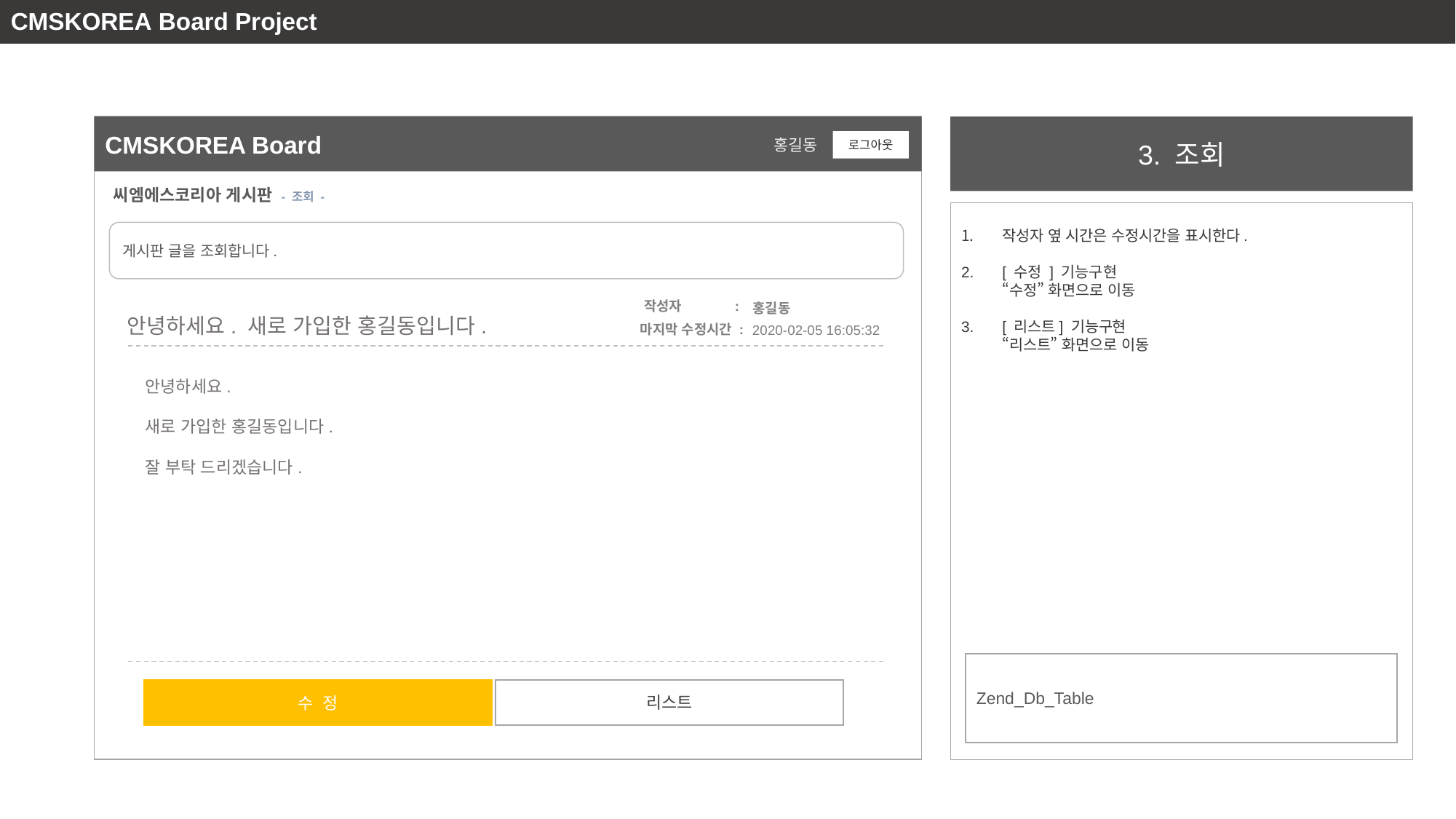

CMSKOREA Board Project

CMSKOREA Board
3. 조회
홍길동
로그아웃
씨엠에스코리아 게시판 - 조회 -

작성자 옆 시간은 수정시간을 표시한다.
[ 수정 ] 기능구현
“수정” 화면으로 이동
[ 리스트] 기능구현
“리스트” 화면으로 이동

게시판 글을 조회합니다.
작성자             :
홍길동
안녕하세요. 새로 가입한 홍길동입니다.
마지막 수정시간 :
2020-02-05 16:05:32
안녕하세요.

새로 가입한 홍길동입니다.

잘 부탁 드리겠습니다.

Zend_Db_Table
리스트
수  정